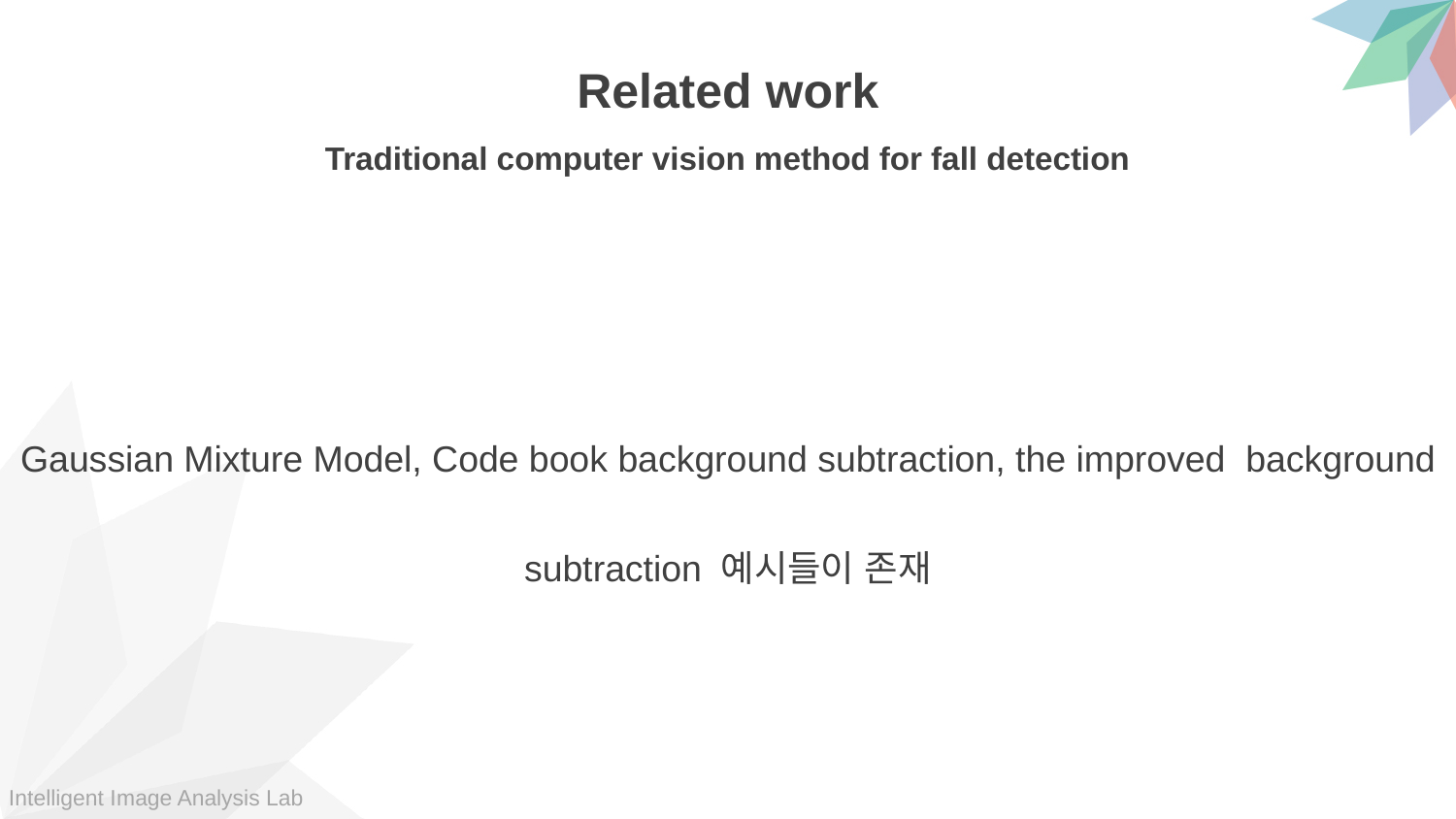

Related work
Traditional computer vision method for fall detection
Gaussian Mixture Model, Code book background subtraction, the improved  background subtraction 예시들이 존재